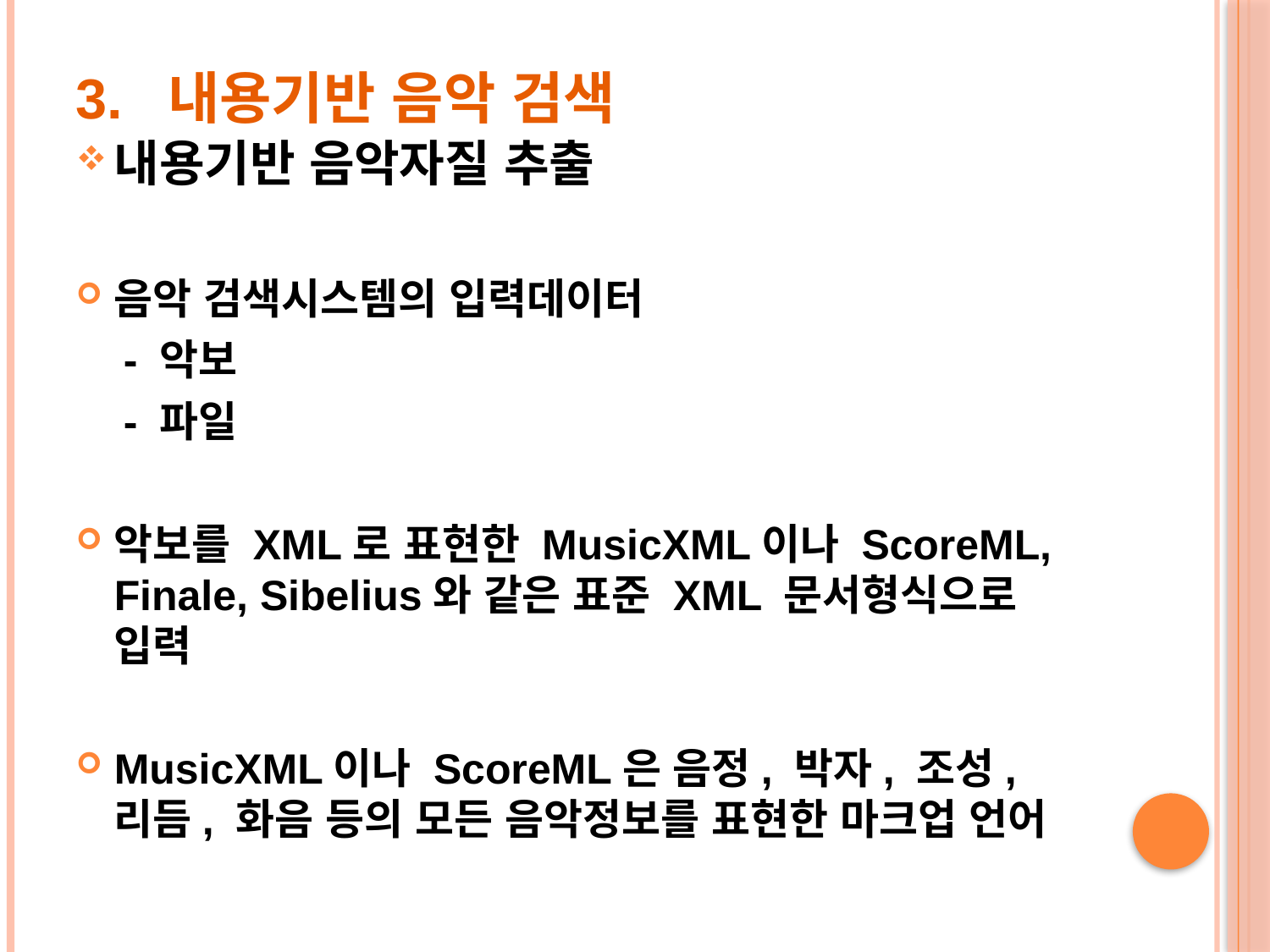

# 3.  내용기반 음악 검색
내용기반 음악자질 추출

음악 검색시스템의 입력데이터
    - 악보
    - 파일

악보를 XML로 표현한 MusicXML이나 ScoreML, Finale, Sibelius와 같은 표준 XML 문서형식으로 입력

MusicXML이나 ScoreML은 음정, 박자, 조성, 리듬, 화음 등의 모든 음악정보를 표현한 마크업 언어